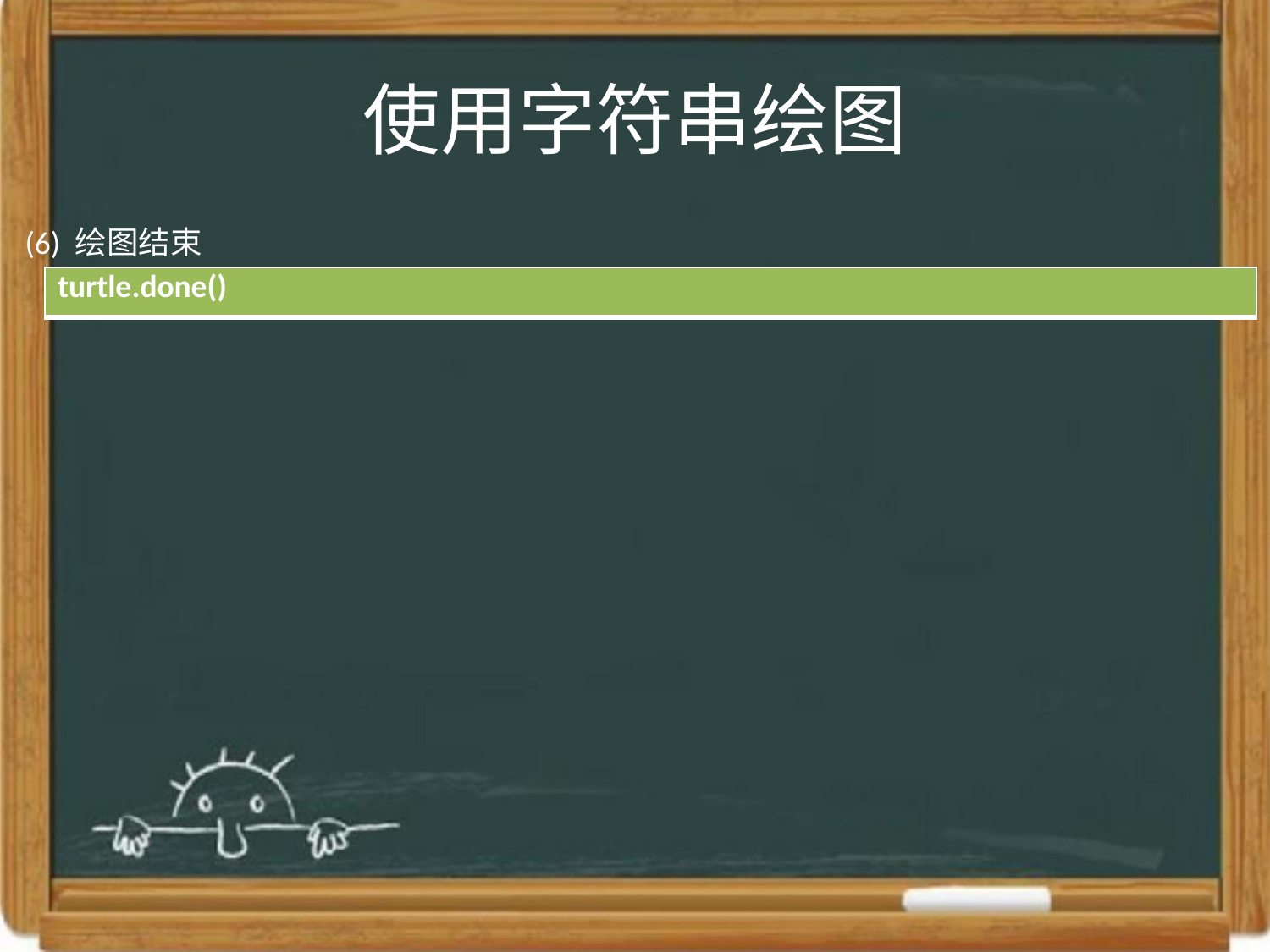

# 使用字符串绘图
(6) 绘图结束
| turtle.done() |
| --- |